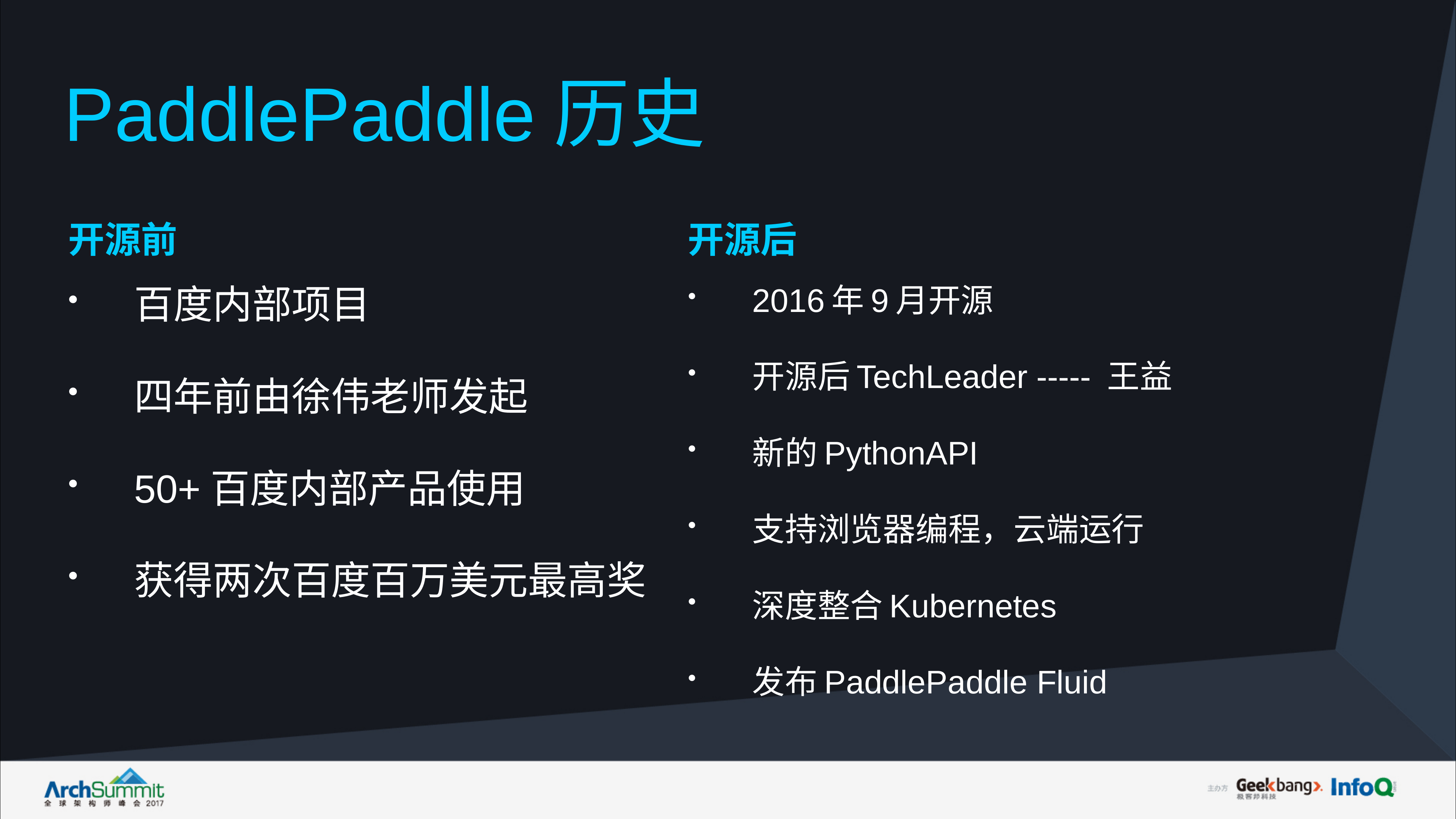

# PaddlePaddle历史
开源前
开源后
2016年9月开源
开源后TechLeader ----- 王益
新的PythonAPI
支持浏览器编程，云端运行
深度整合Kubernetes
发布PaddlePaddle Fluid
百度内部项目
四年前由徐伟老师发起
50+百度内部产品使用
获得两次百度百万美元最高奖